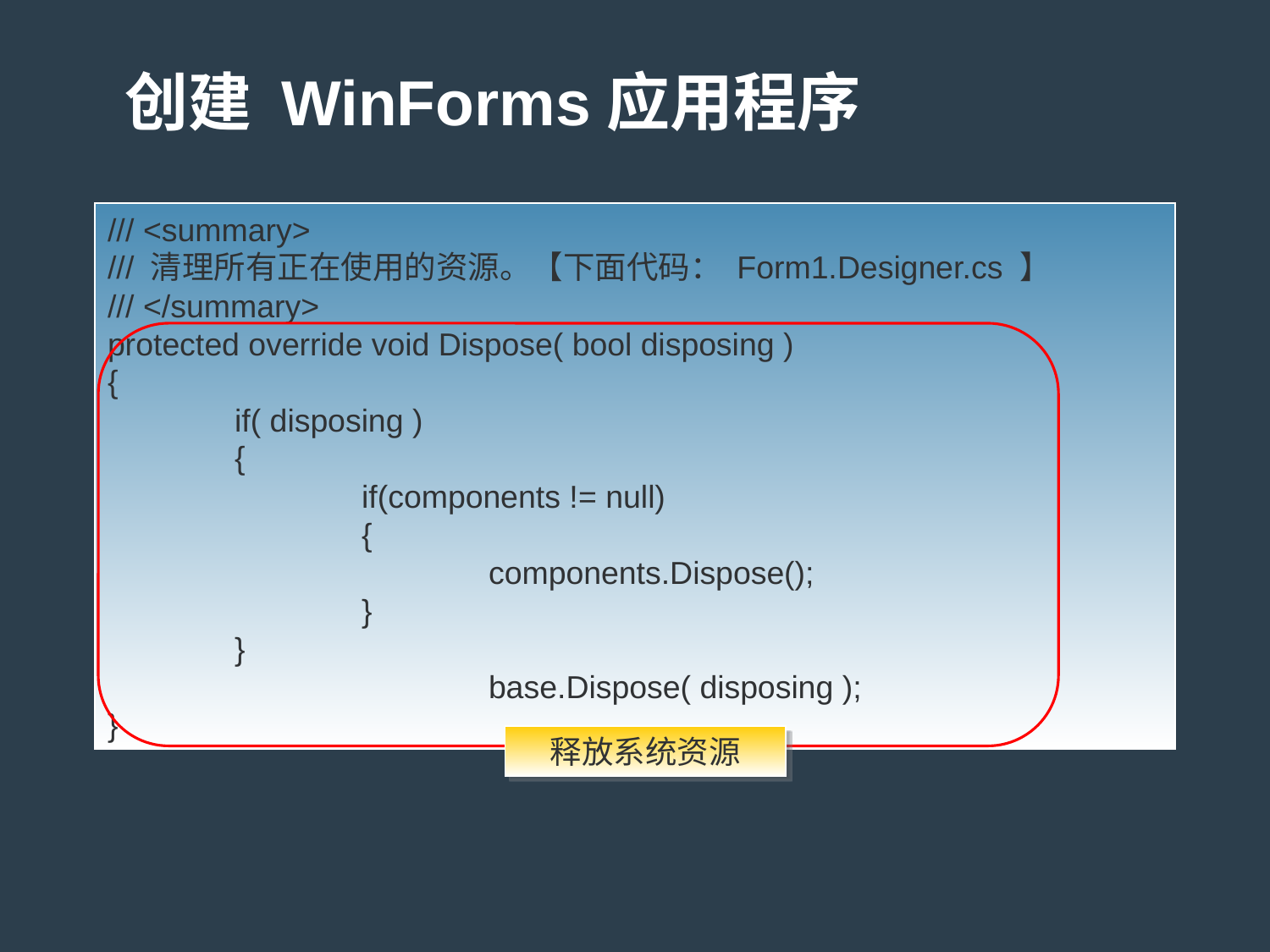

# 创建 WinForms应用程序
/// <summary>
/// 清理所有正在使用的资源。【下面代码： Form1.Designer.cs 】
/// </summary>
protected override void Dispose( bool disposing )
{
	if( disposing )
	{
		if(components != null)
		{
			components.Dispose();
		}
	}
			base.Dispose( disposing );
}

释放系统资源